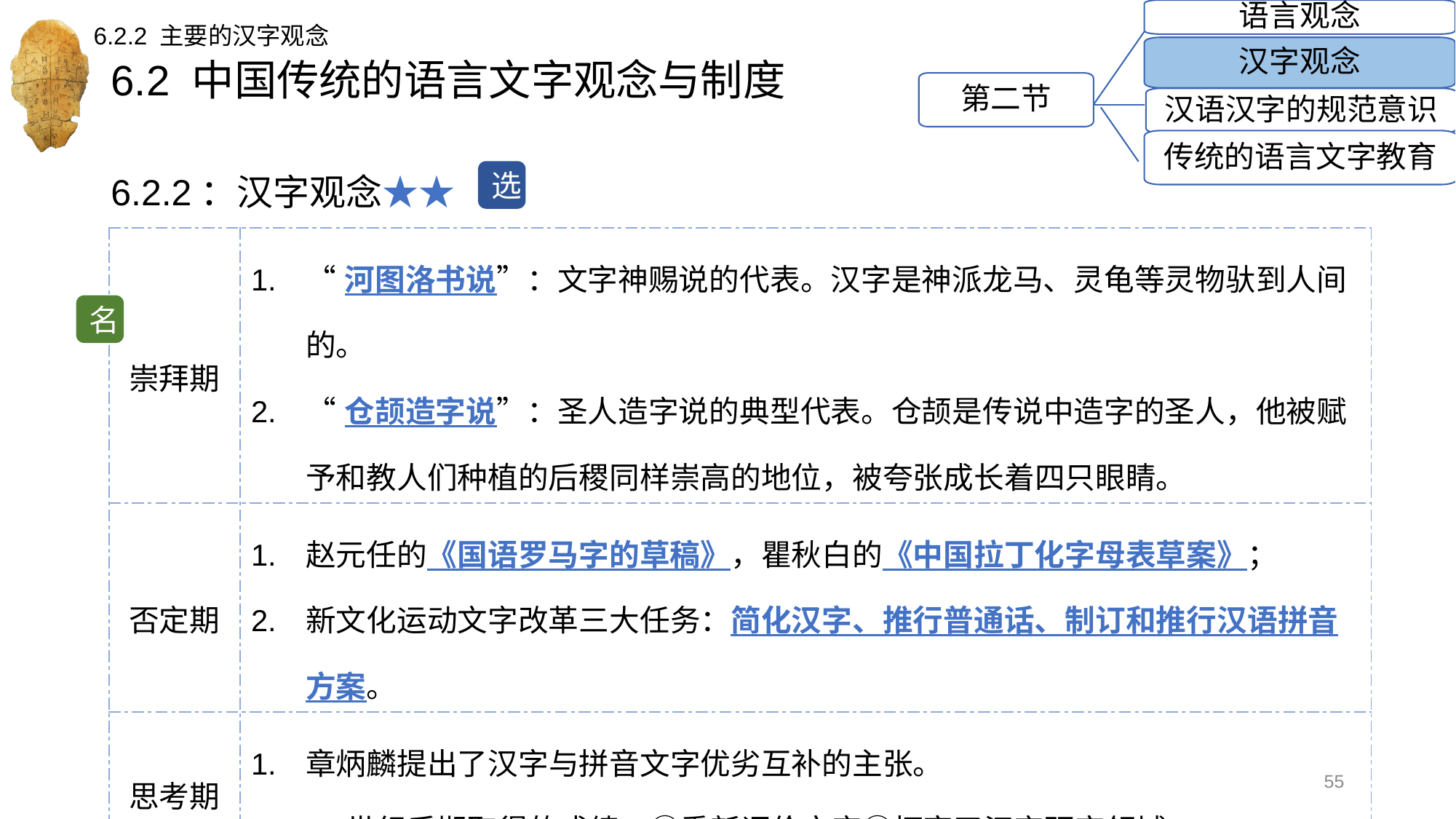

语言观念
6.2.2 主要的汉字观念
汉字观念
# 6.2 中国传统的语言文字观念与制度

第二节
汉语汉字的规范意识

传统的语言文字教育
6.2.2：汉字观念★★
选
| 崇拜期 | “河图洛书说”：文字神赐说的代表。汉字是神派龙马、灵龟等灵物驮到人间的。 “仓颉造字说”：圣人造字说的典型代表。仓颉是传说中造字的圣人，他被赋予和教人们种植的后稷同样崇高的地位，被夸张成长着四只眼睛。 |
| --- | --- |
| 否定期 | 赵元任的《国语罗马字的草稿》，瞿秋白的《中国拉丁化字母表草案》； 新文化运动文字改革三大任务：简化汉字、推行普通话、制订和推行汉语拼音方案。 |
| 思考期 | 章炳麟提出了汉字与拼音文字优劣互补的主张。 20世纪后期取得的成绩：①重新评价文字②拓宽了汉字研究领域。 |
名
55